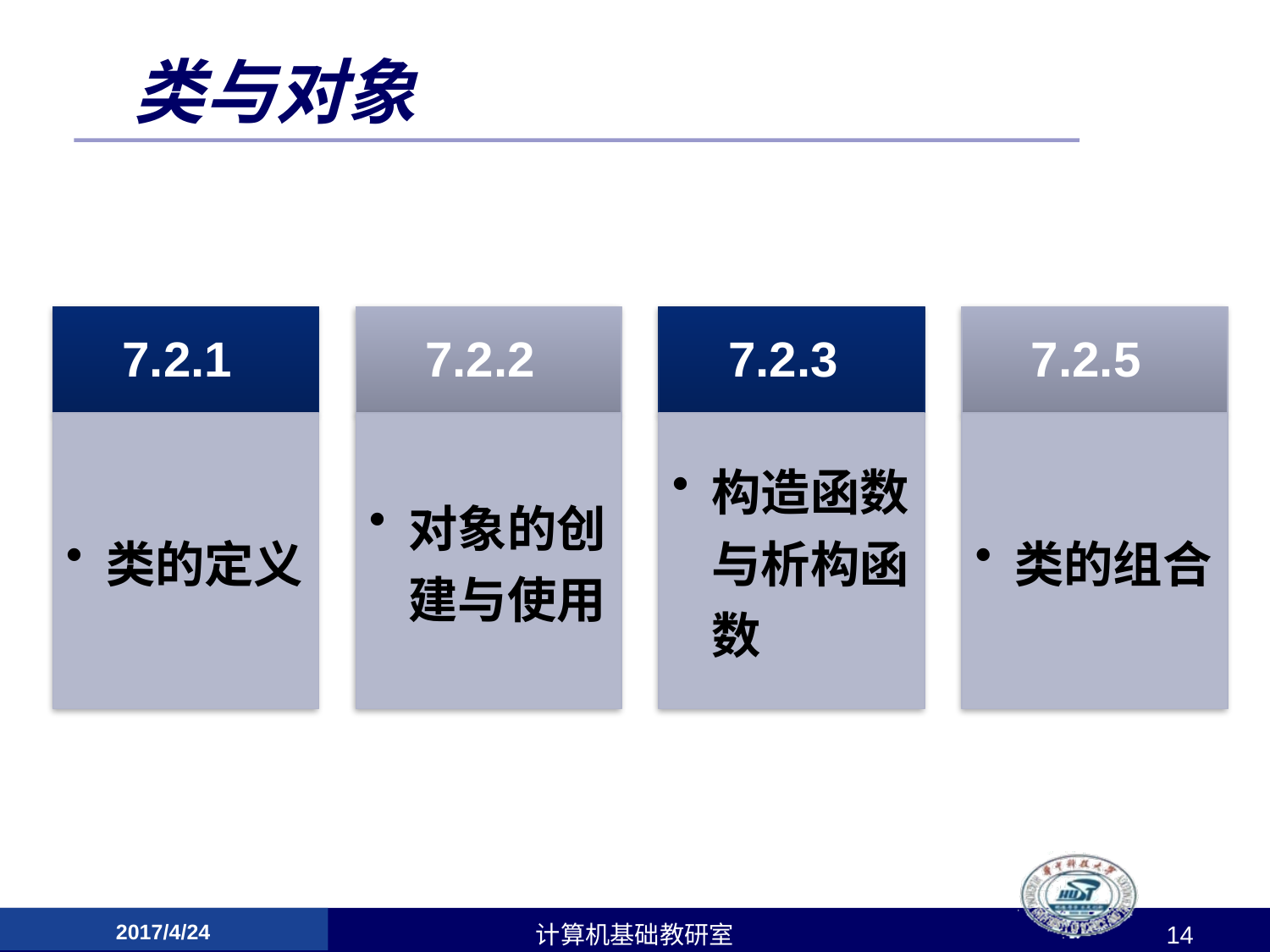

# 类与对象
7.2.1
7.2.2
7.2.3
7.2.5
类的定义
对象的创建与使用
构造函数与析构函数
类的组合
2017/4/24
计算机基础教研室
14